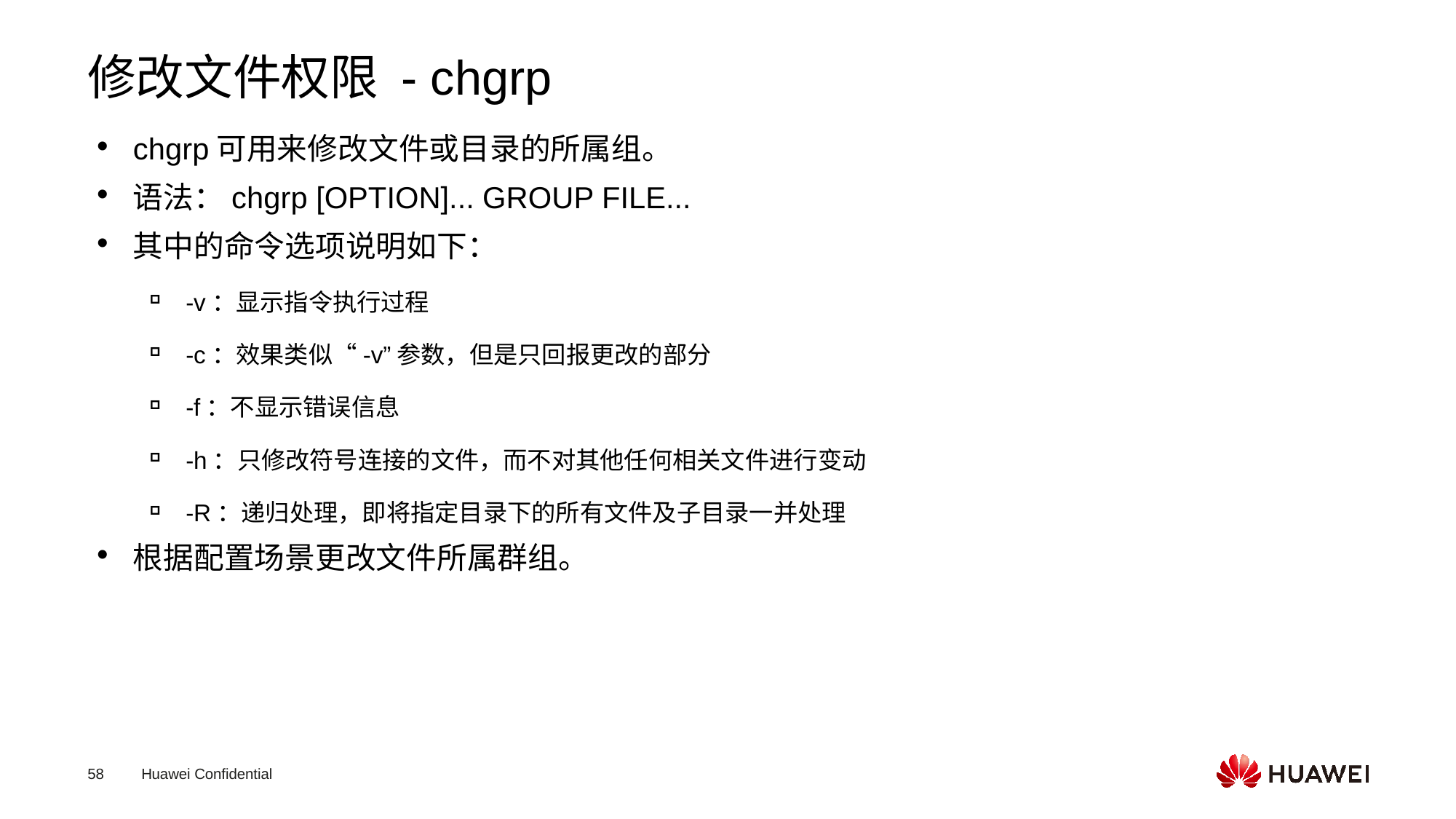

# 修改文件权限 - chgrp
chgrp可用来修改文件或目录的所属组。
语法：chgrp [OPTION]... GROUP FILE...
其中的命令选项说明如下：
-v：显示指令执行过程
-c：效果类似“-v”参数，但是只回报更改的部分
-f：不显示错误信息
-h：只修改符号连接的文件，而不对其他任何相关文件进行变动
-R：递归处理，即将指定目录下的所有文件及子目录一并处理
根据配置场景更改文件所属群组。